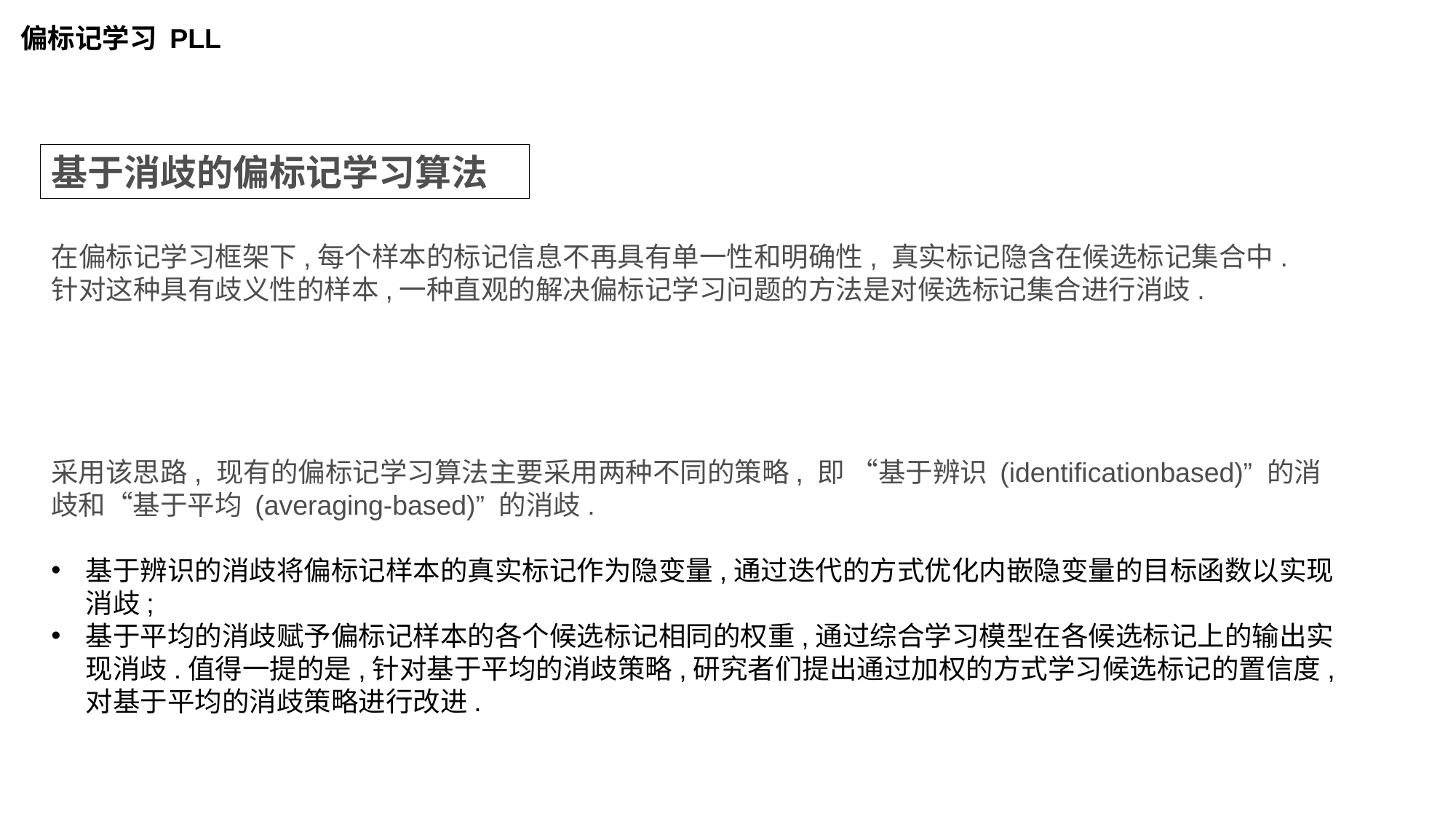

偏标记学习 PLL
基于消歧的偏标记学习算法
在偏标记学习框架下,每个样本的标记信息不再具有单一性和明确性, 真实标记隐含在候选标记集合中.针对这种具有歧义性的样本,一种直观的解决偏标记学习问题的方法是对候选标记集合进行消歧.
采用该思路, 现有的偏标记学习算法主要采用两种不同的策略, 即 “基于辨识 (identificationbased)” 的消歧和“基于平均 (averaging-based)” 的消歧.

基于辨识的消歧将偏标记样本的真实标记作为隐变量,通过迭代的方式优化内嵌隐变量的目标函数以实现消歧;
基于平均的消歧赋予偏标记样本的各个候选标记相同的权重,通过综合学习模型在各候选标记上的输出实现消歧.值得一提的是,针对基于平均的消歧策略,研究者们提出通过加权的方式学习候选标记的置信度, 对基于平均的消歧策略进行改进.